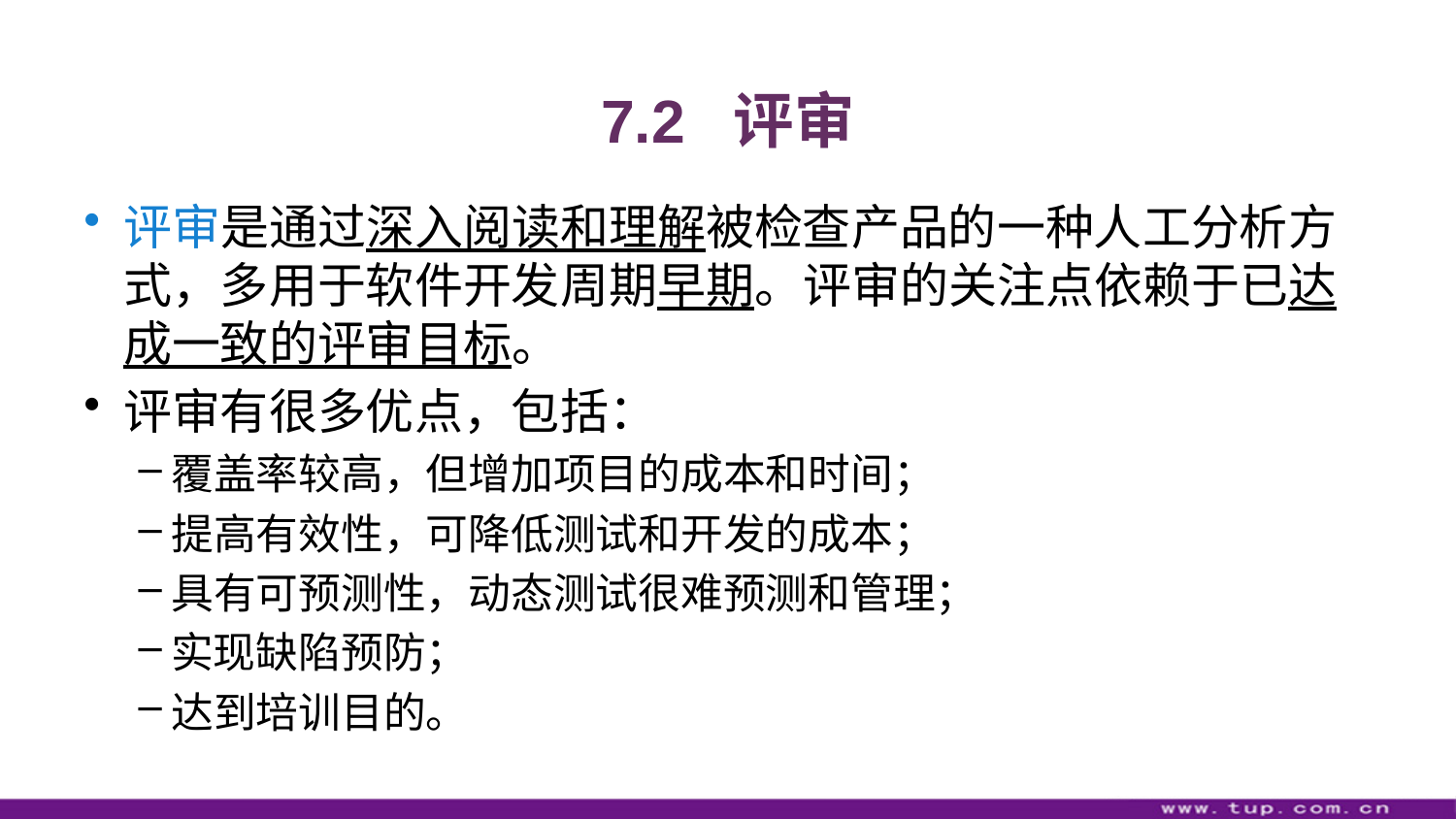

# 7.2  评审
评审是通过深入阅读和理解被检查产品的一种人工分析方式，多用于软件开发周期早期。评审的关注点依赖于已达成一致的评审目标。
评审有很多优点，包括：
覆盖率较高，但增加项目的成本和时间；
提高有效性，可降低测试和开发的成本；
具有可预测性，动态测试很难预测和管理；
实现缺陷预防；
达到培训目的。